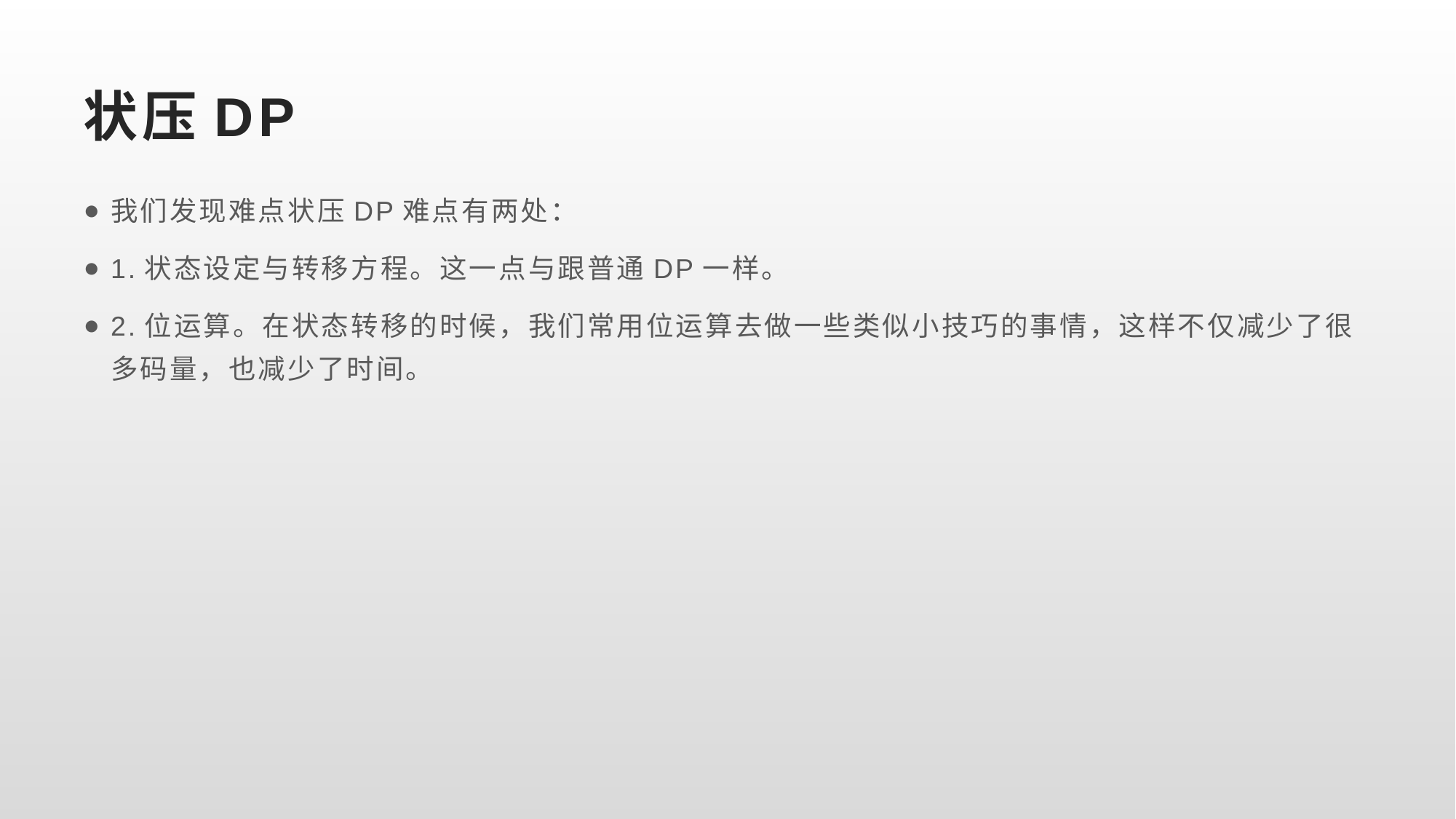

# 状压DP
我们发现难点状压DP难点有两处：
1.状态设定与转移方程。这一点与跟普通DP一样。
2.位运算。在状态转移的时候，我们常用位运算去做一些类似小技巧的事情，这样不仅减少了很多码量，也减少了时间。